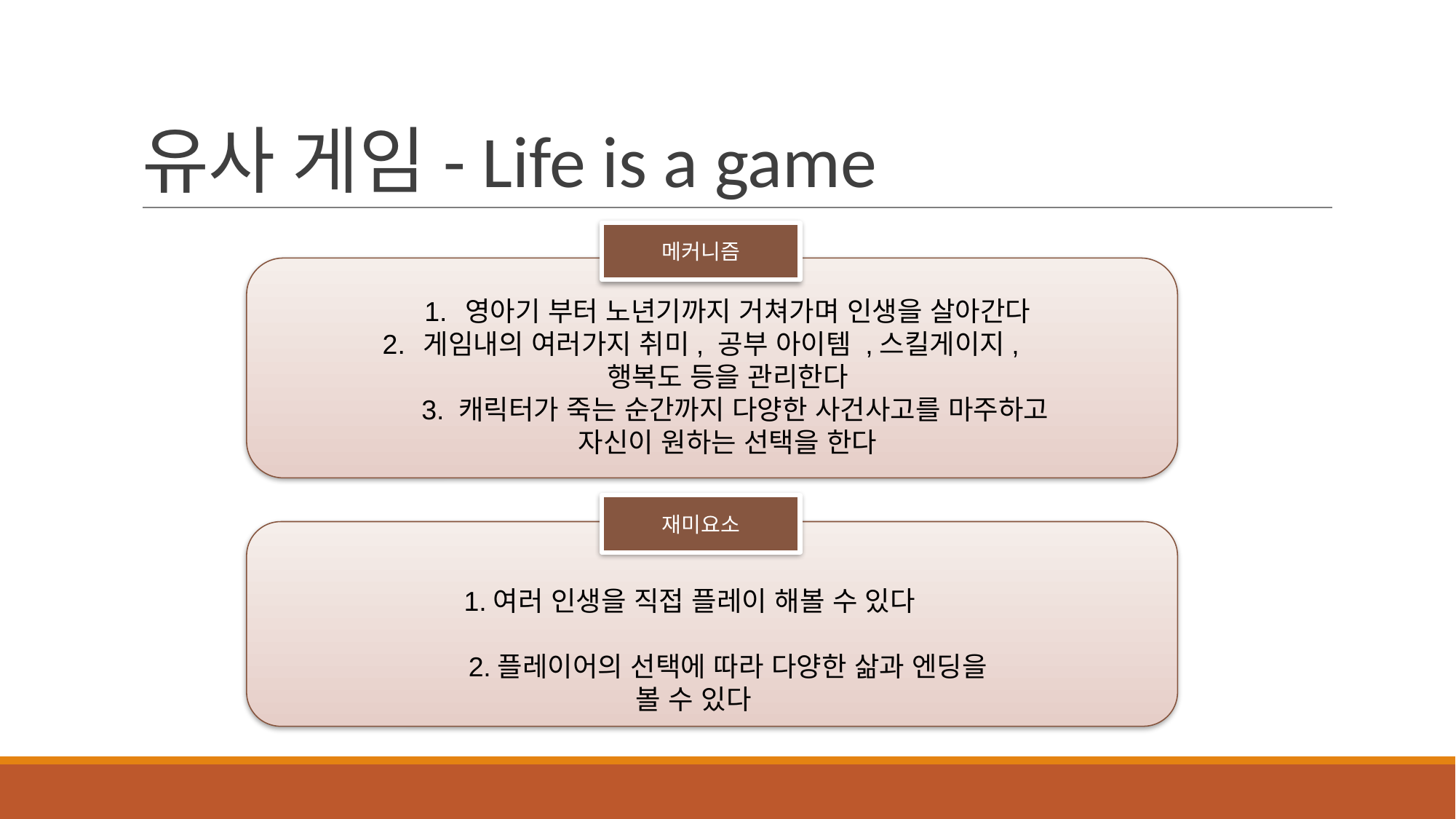

# 유사 게임- Life is a game
메커니즘

영아기 부터 노년기까지 거쳐가며 인생을 살아간다
게임내의 여러가지 취미, 공부 아이템 ,스킬게이지,
행복도 등을 관리한다
  3. 캐릭터가 죽는 순간까지 다양한 사건사고를 마주하고
자신이 원하는 선택을 한다
재미요소

1.여러 인생을 직접 플레이 해볼 수 있다

          2.플레이어의 선택에 따라 다양한 삶과 엔딩을
볼 수 있다